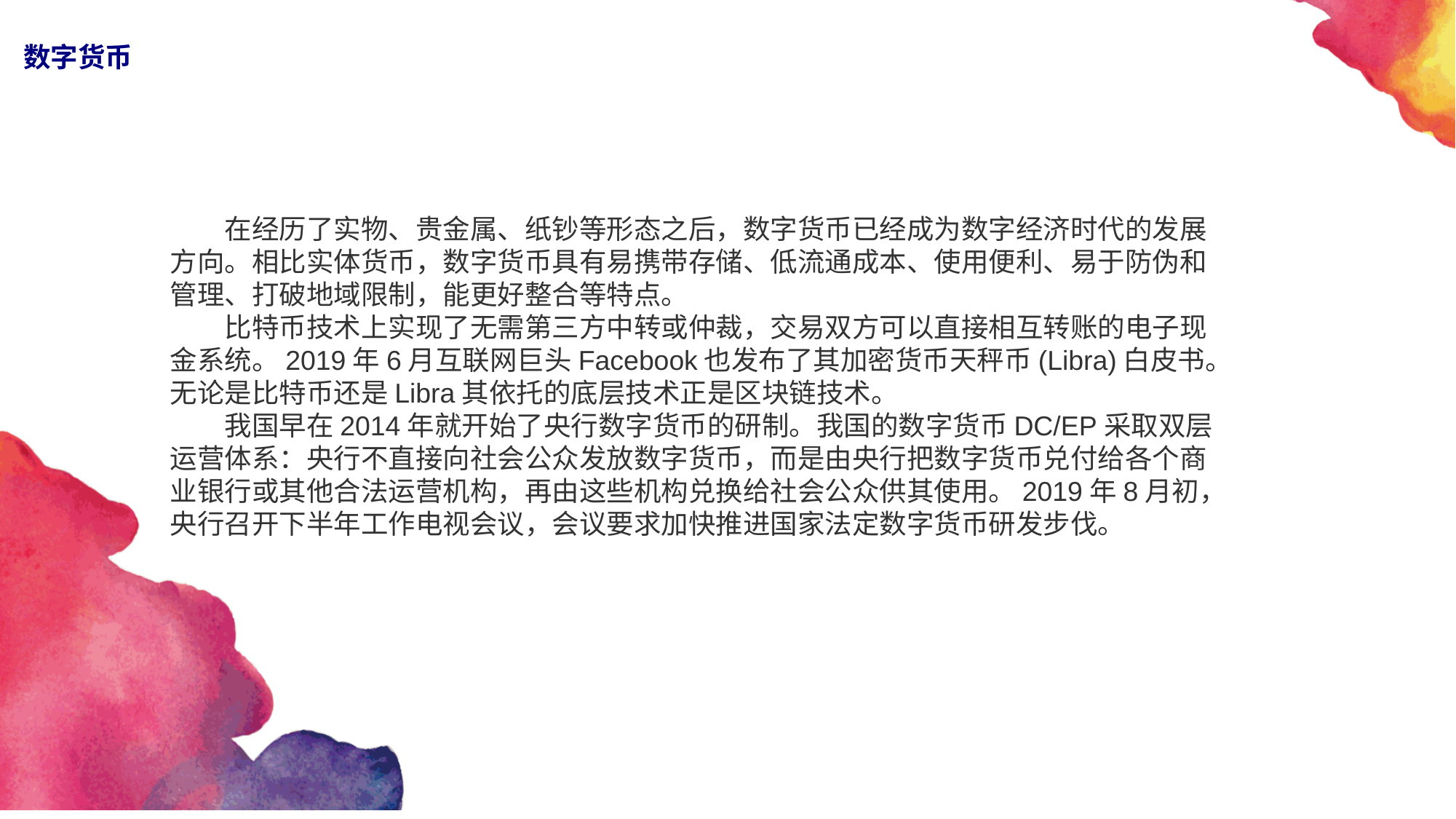

数字货币
　　在经历了实物、贵金属、纸钞等形态之后，数字货币已经成为数字经济时代的发展方向。相比实体货币，数字货币具有易携带存储、低流通成本、使用便利、易于防伪和管理、打破地域限制，能更好整合等特点。
　　比特币技术上实现了无需第三方中转或仲裁，交易双方可以直接相互转账的电子现金系统。2019年6月互联网巨头Facebook也发布了其加密货币天秤币(Libra)白皮书。无论是比特币还是Libra其依托的底层技术正是区块链技术。
　　我国早在2014年就开始了央行数字货币的研制。我国的数字货币DC/EP采取双层运营体系：央行不直接向社会公众发放数字货币，而是由央行把数字货币兑付给各个商业银行或其他合法运营机构，再由这些机构兑换给社会公众供其使用。2019年8月初，央行召开下半年工作电视会议，会议要求加快推进国家法定数字货币研发步伐。